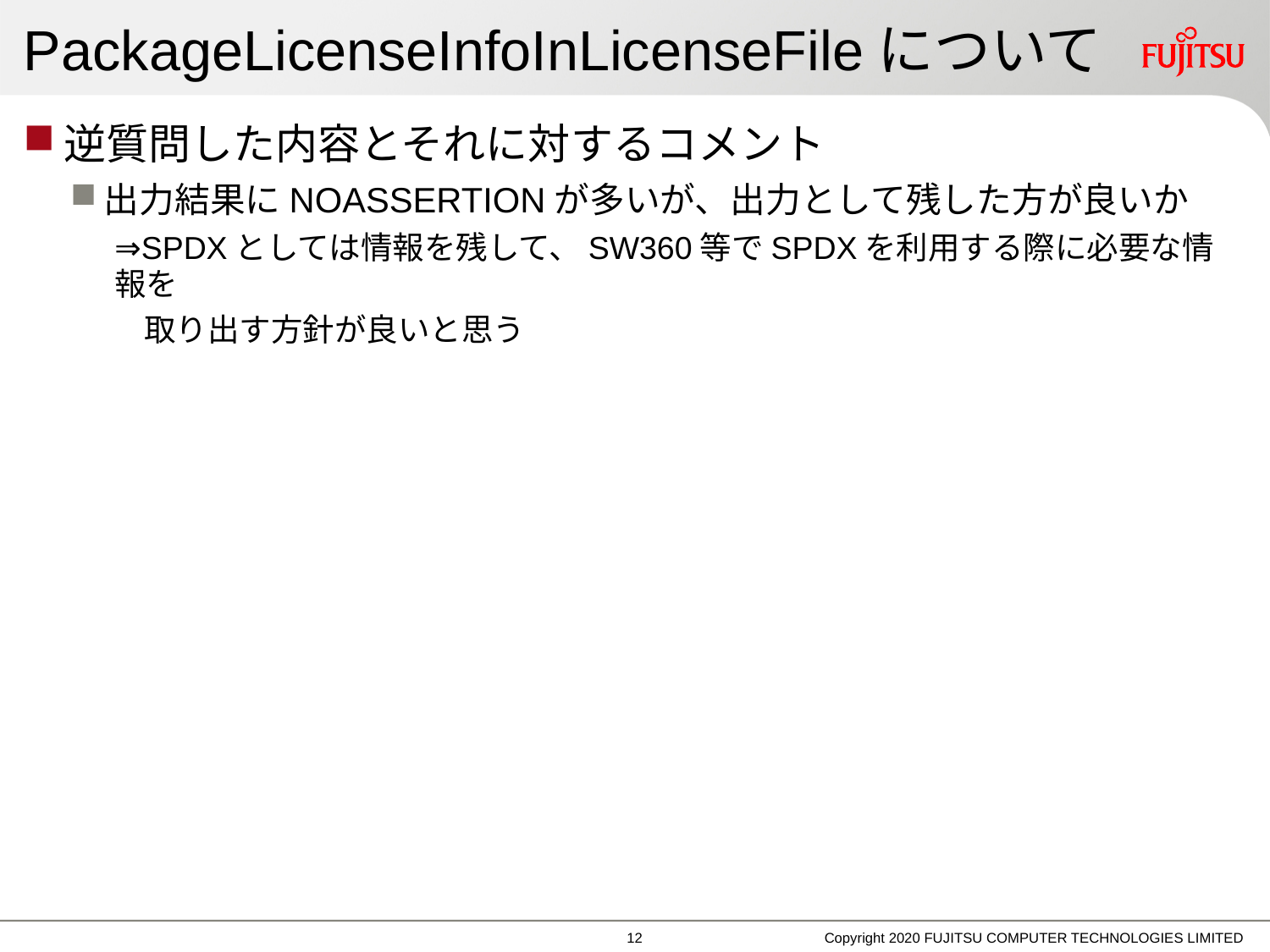

# PackageLicenseInfoInLicenseFileについて
逆質問した内容とそれに対するコメント
出力結果にNOASSERTIONが多いが、出力として残した方が良いか
⇒SPDXとしては情報を残して、SW360等でSPDXを利用する際に必要な情報を
   取り出す方針が良いと思う
12
Copyright 2020 FUJITSU COMPUTER TECHNOLOGIES LIMITED